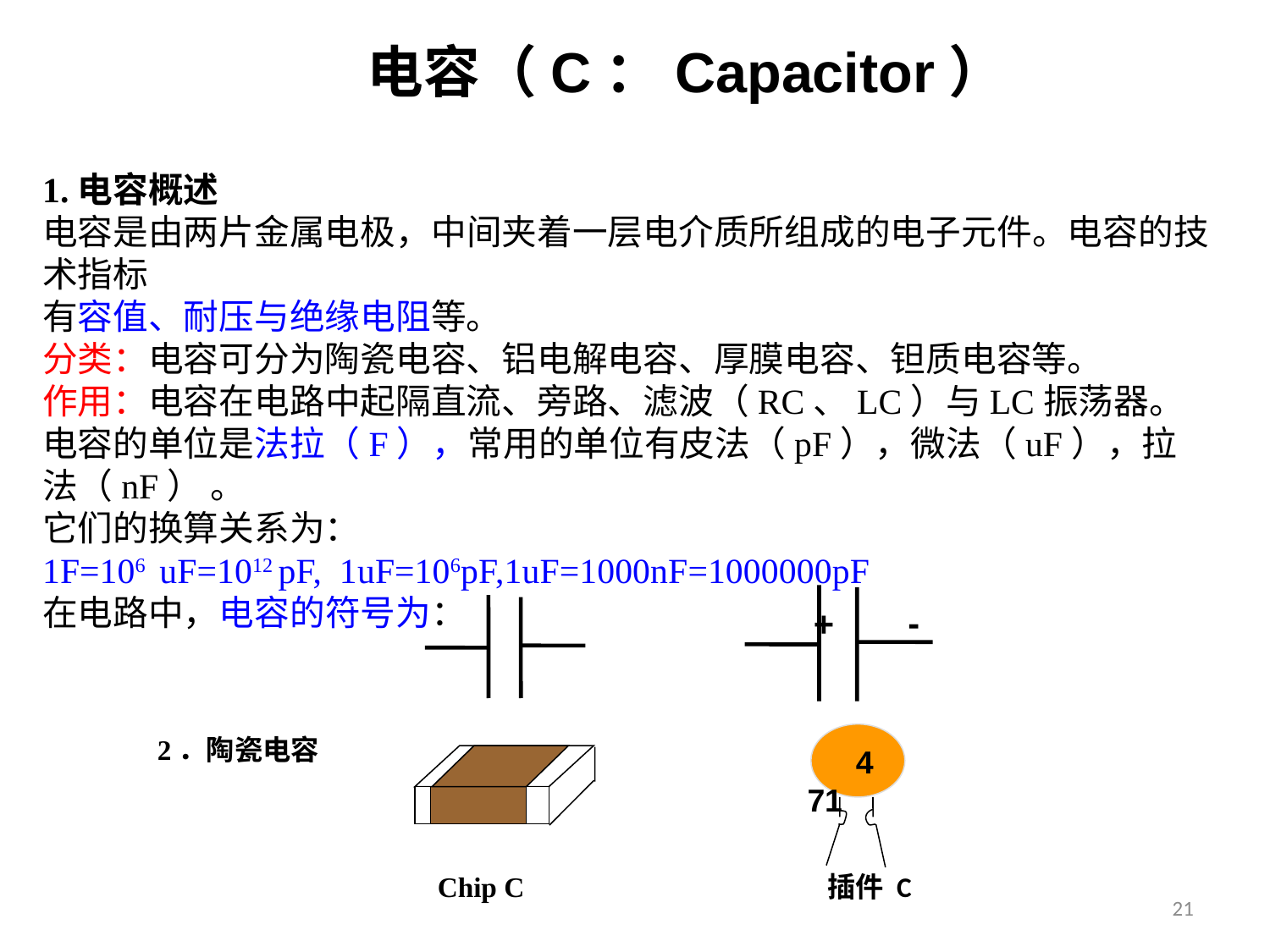

电容（C：Capacitor）
1.电容概述
电容是由两片金属电极，中间夹着一层电介质所组成的电子元件。电容的技术指标
有容值、耐压与绝缘电阻等。
分类：电容可分为陶瓷电容、铝电解电容、厚膜电容、钽质电容等。
作用：电容在电路中起隔直流、旁路、滤波（RC、LC）与LC振荡器。
电容的单位是法拉（F），常用的单位有皮法（pF），微法（uF），拉法（nF） 。
它们的换算关系为：
1F=106  uF=1012 pF,  1uF=106pF,1uF=1000nF=1000000pF
在电路中，电容的符号为：

-
+

471

2．陶瓷电容

Chip C
插件 C
21
© USI proprietary and confidential